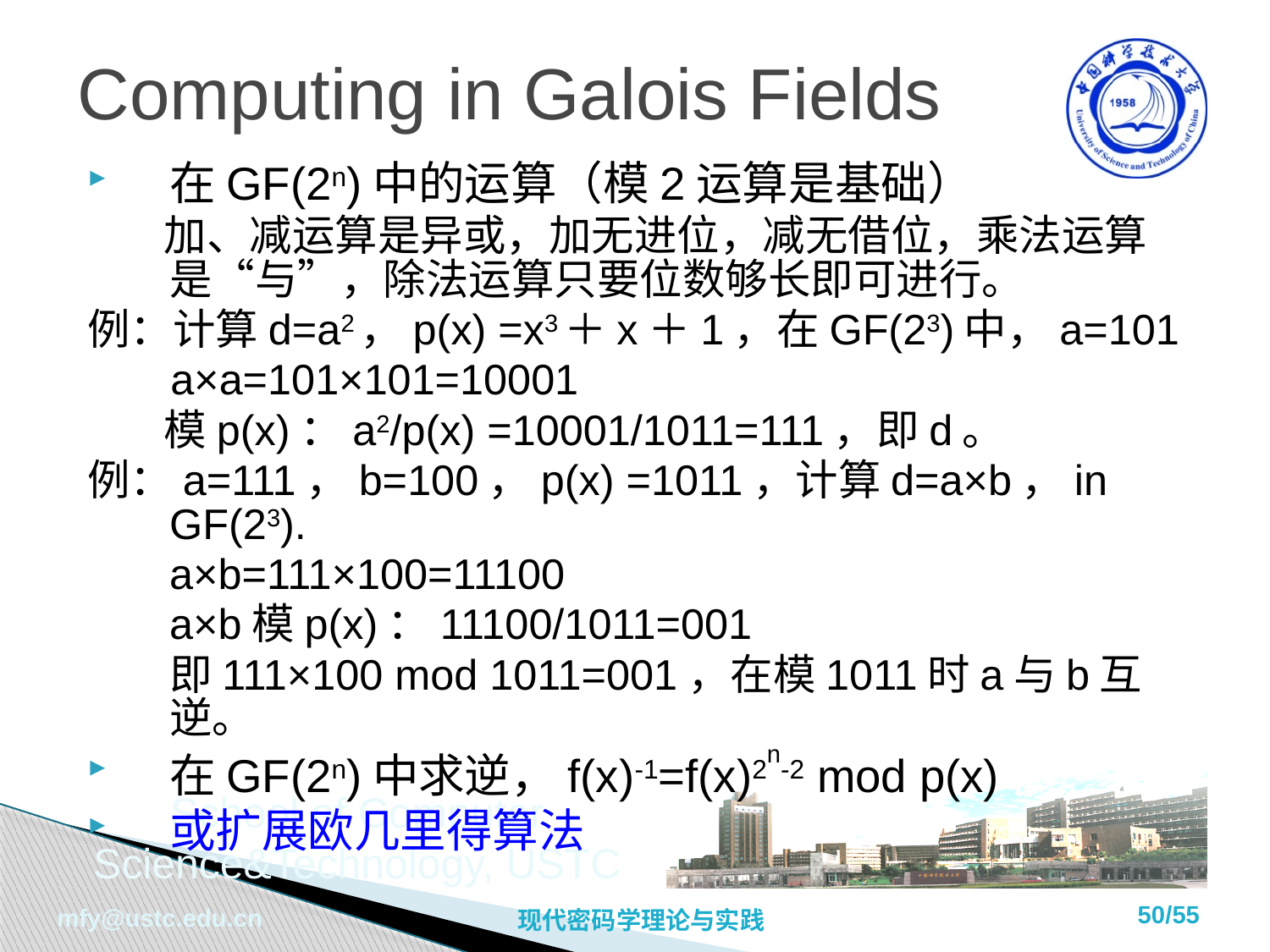

# Computing in Galois Fields
在GF(2n)中的运算（模2运算是基础）
       加、减运算是异或，加无进位，减无借位，乘法运算是“与”，除法运算只要位数够长即可进行。
例：计算d=a2，p(x) =x3＋x＋1，在GF(23)中，a=101
       a×a=101×101=10001
       模p(x)：a2/p(x) =10001/1011=111，即d。
例：a=111，b=100，p(x) =1011，计算d=a×b，in GF(23).
	a×b=111×100=11100
	a×b模p(x)：11100/1011=001
	即111×100 mod 1011=001，在模1011时a与b互逆。
在GF(2n)中求逆，f(x)-1=f(x)2n-2 mod p(x)
或扩展欧几里得算法